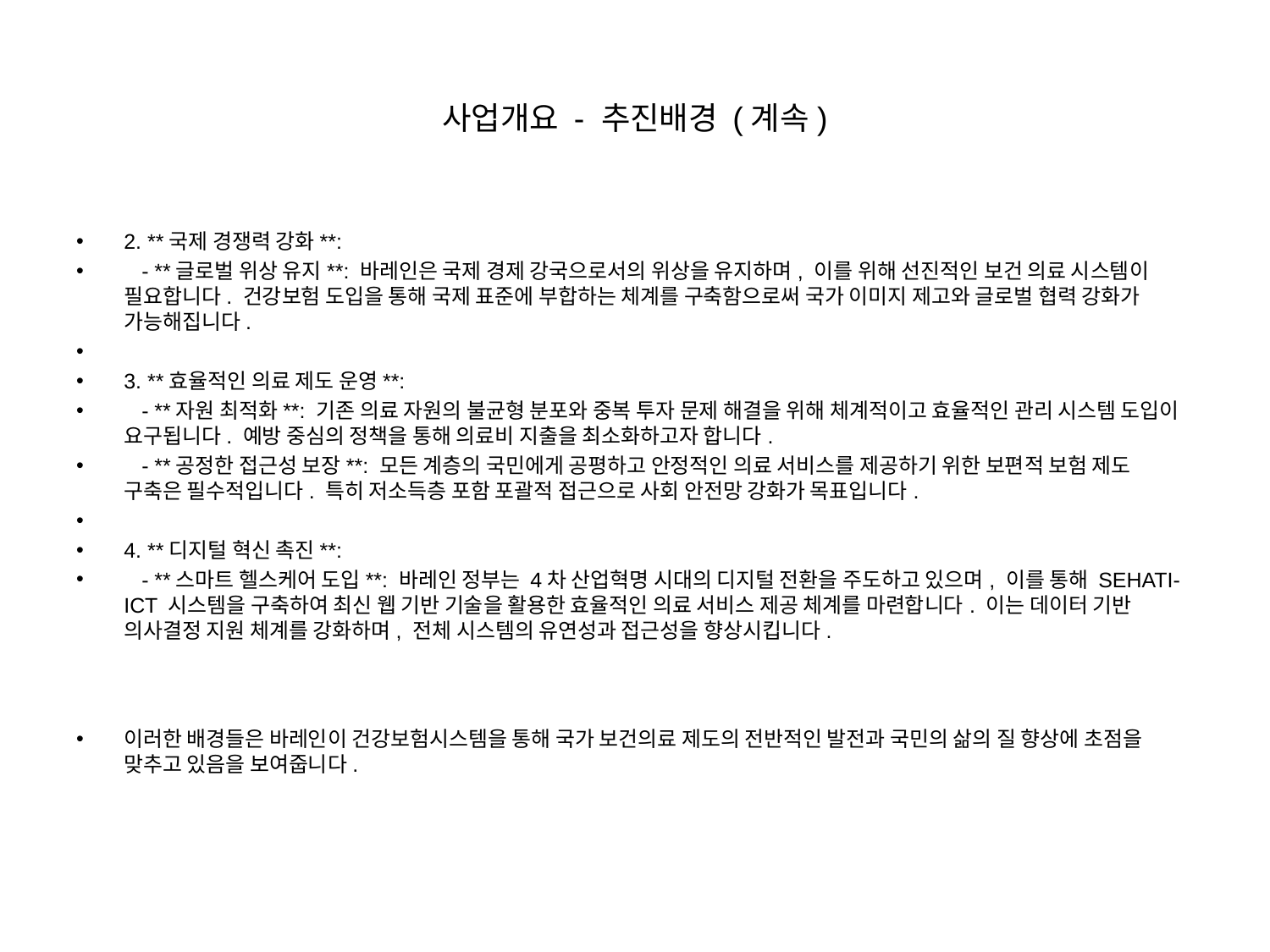

# 사업개요 - 추진배경 (계속)
2. **국제 경쟁력 강화**:
   - **글로벌 위상 유지**: 바레인은 국제 경제 강국으로서의 위상을 유지하며, 이를 위해 선진적인 보건 의료 시스템이 필요합니다. 건강보험 도입을 통해 국제 표준에 부합하는 체계를 구축함으로써 국가 이미지 제고와 글로벌 협력 강화가 가능해집니다.

3. **효율적인 의료 제도 운영**:
   - **자원 최적화**: 기존 의료 자원의 불균형 분포와 중복 투자 문제 해결을 위해 체계적이고 효율적인 관리 시스템 도입이 요구됩니다. 예방 중심의 정책을 통해 의료비 지출을 최소화하고자 합니다.
   - **공정한 접근성 보장**: 모든 계층의 국민에게 공평하고 안정적인 의료 서비스를 제공하기 위한 보편적 보험 제도 구축은 필수적입니다. 특히 저소득층 포함 포괄적 접근으로 사회 안전망 강화가 목표입니다.

4. **디지털 혁신 촉진**:
   - **스마트 헬스케어 도입**: 바레인 정부는 4차 산업혁명 시대의 디지털 전환을 주도하고 있으며, 이를 통해 SEHATI-ICT 시스템을 구축하여 최신 웹 기반 기술을 활용한 효율적인 의료 서비스 제공 체계를 마련합니다. 이는 데이터 기반 의사결정 지원 체계를 강화하며, 전체 시스템의 유연성과 접근성을 향상시킵니다.

이러한 배경들은 바레인이 건강보험시스템을 통해 국가 보건의료 제도의 전반적인 발전과 국민의 삶의 질 향상에 초점을 맞추고 있음을 보여줍니다.